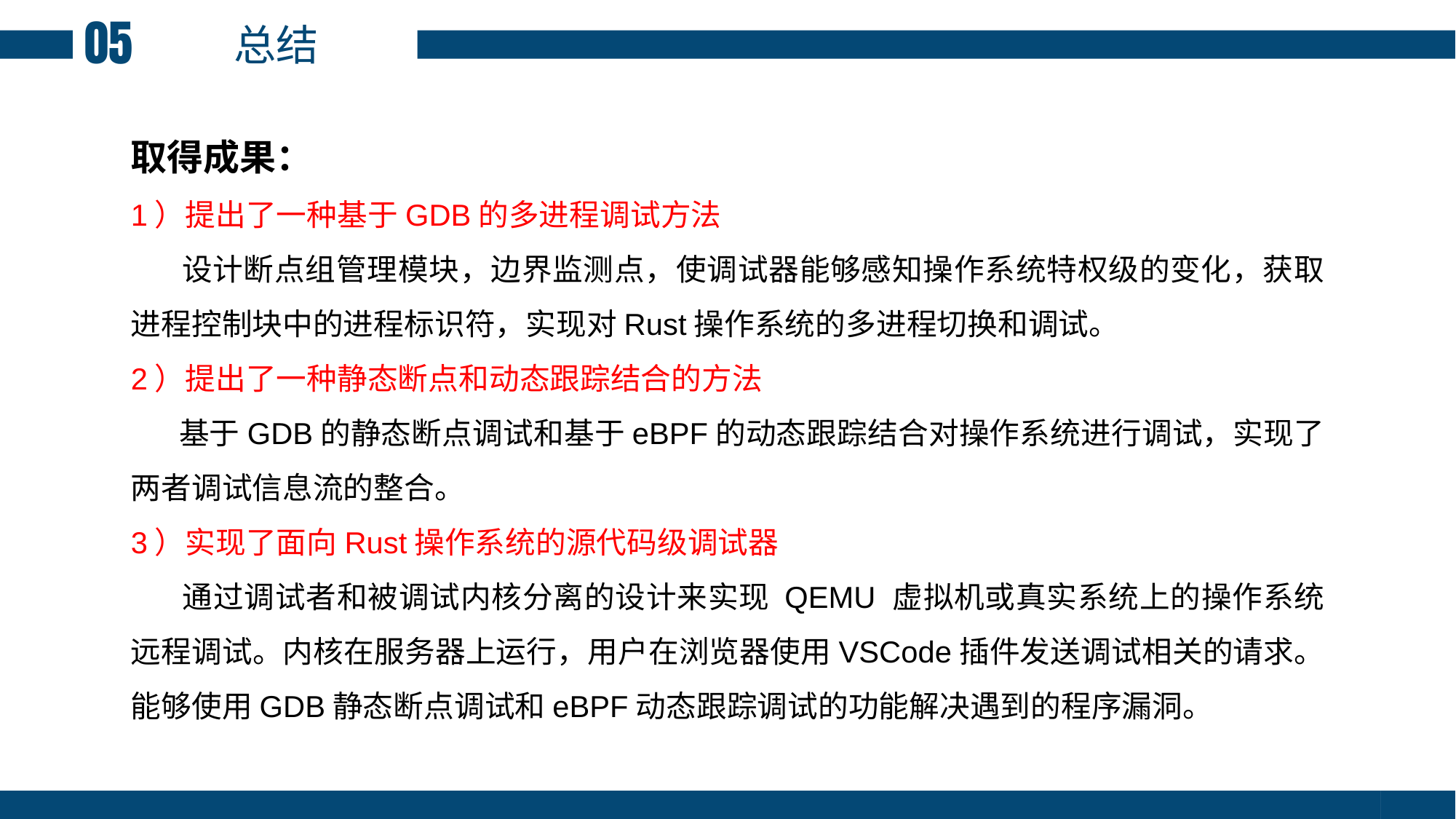

05
总结

取得成果：
1）提出了一种基于GDB的多进程调试方法
      设计断点组管理模块，边界监测点，使调试器能够感知操作系统特权级的变化，获取进程控制块中的进程标识符，实现对Rust操作系统的多进程切换和调试。
2）提出了一种静态断点和动态跟踪结合的方法
      基于GDB的静态断点调试和基于eBPF的动态跟踪结合对操作系统进行调试，实现了两者调试信息流的整合。
3）实现了面向Rust操作系统的源代码级调试器
      通过调试者和被调试内核分离的设计来实现 QEMU 虚拟机或真实系统上的操作系统远程调试。内核在服务器上运行，用户在浏览器使用VSCode插件发送调试相关的请求。能够使用GDB静态断点调试和eBPF动态跟踪调试的功能解决遇到的程序漏洞。

19
LOGO